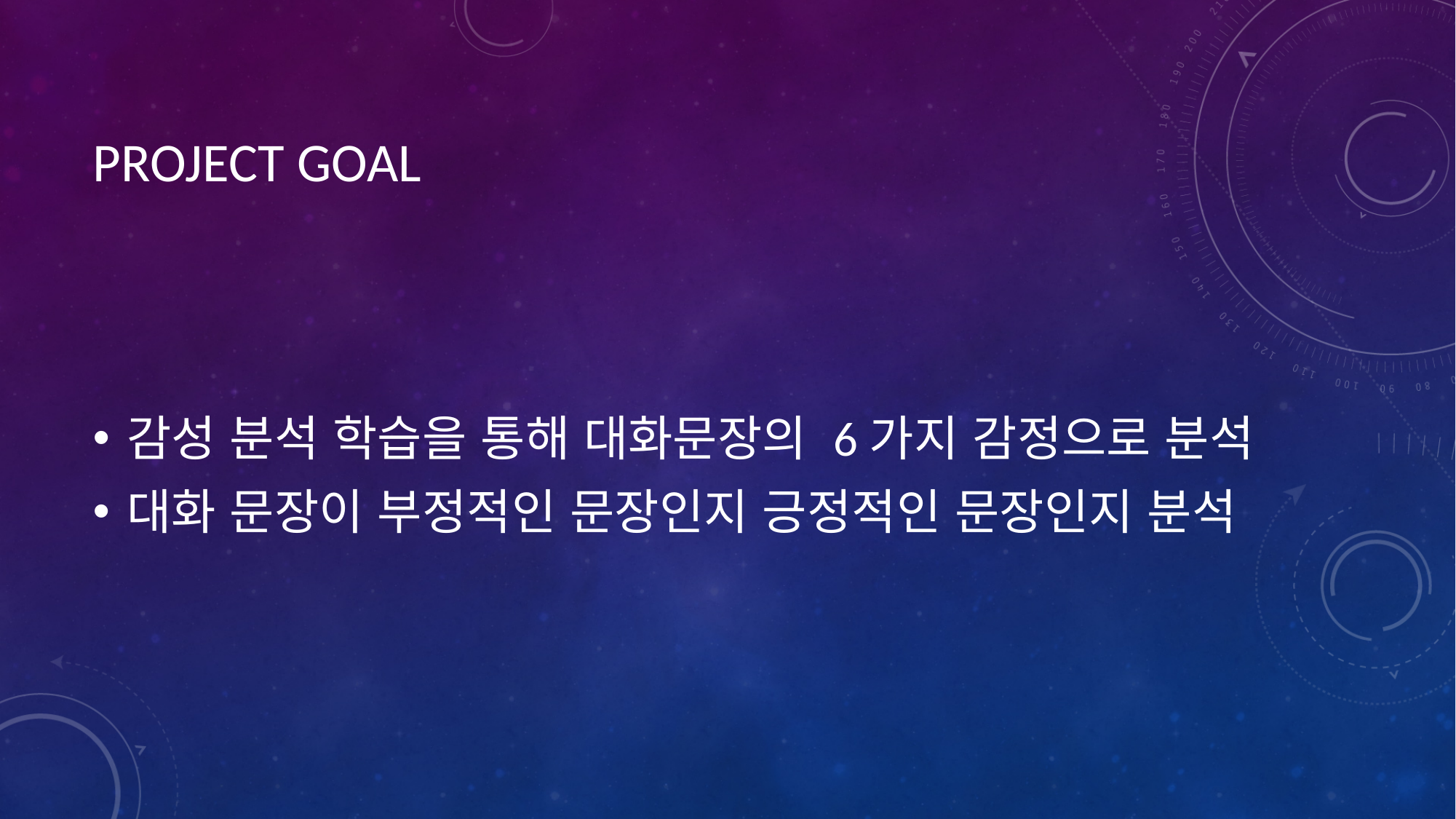

# Project Goal
감성 분석 학습을 통해 대화문장의 6가지 감정으로 분석
대화 문장이 부정적인 문장인지 긍정적인 문장인지 분석